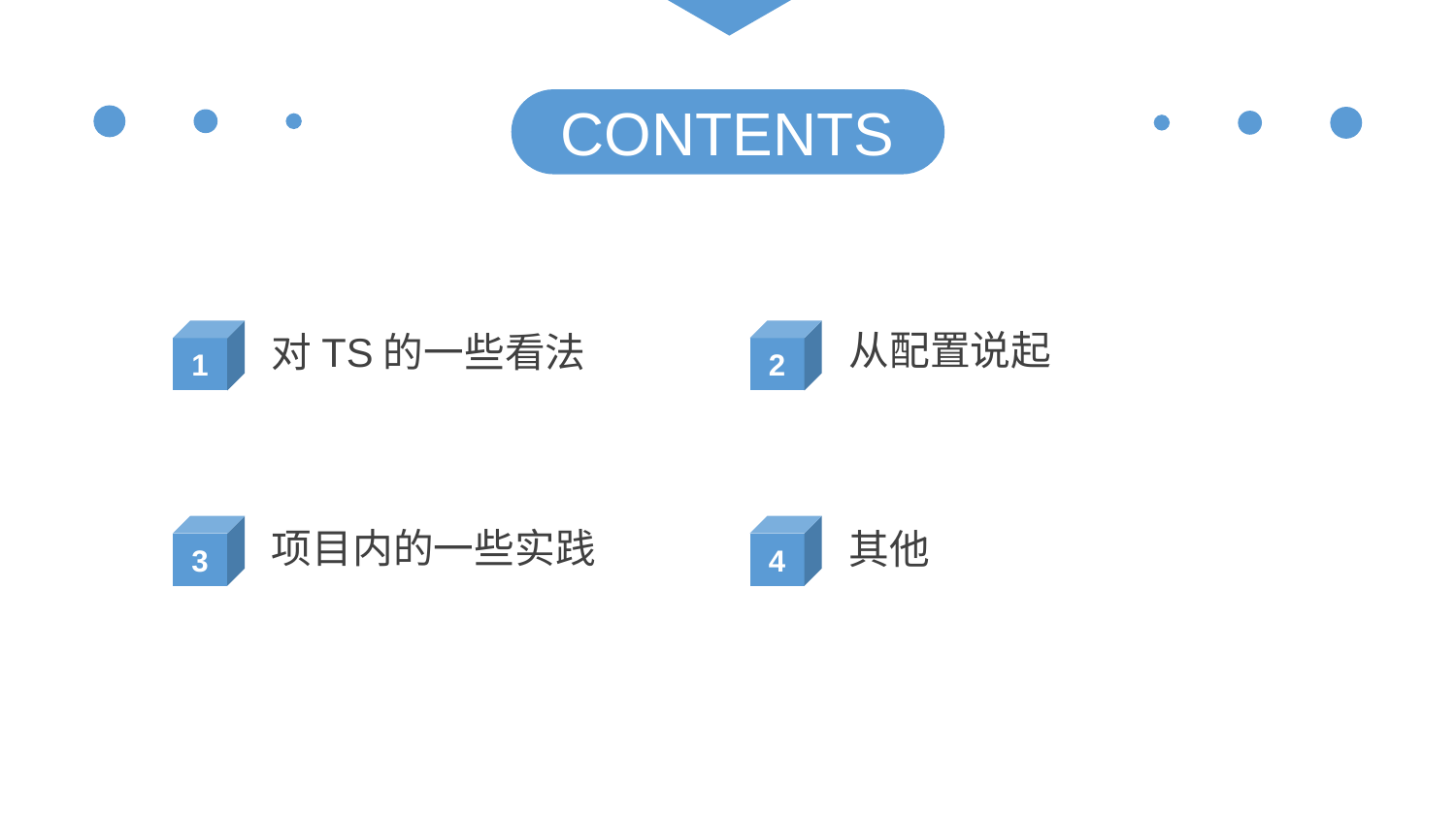

CONTENTS
从配置说起
对TS的一些看法
1
2
项目内的一些实践
其他
3
4